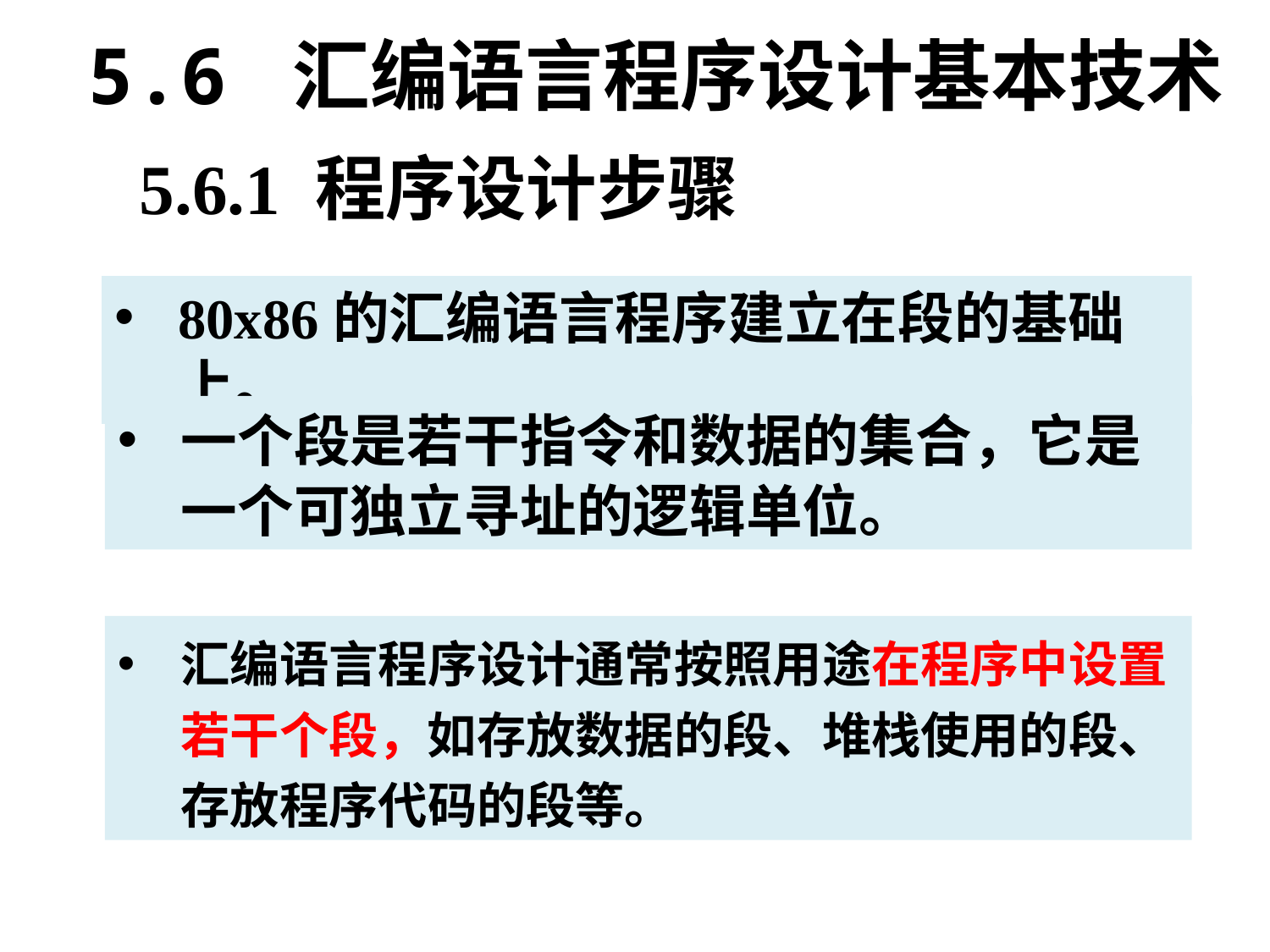

5.6 汇编语言程序设计基本技术
5.6.1 程序设计步骤
80x86的汇编语言程序建立在段的基础上。
一个段是若干指令和数据的集合，它是一个可独立寻址的逻辑单位。
汇编语言程序设计通常按照用途在程序中设置若干个段，如存放数据的段、堆栈使用的段、存放程序代码的段等。
59